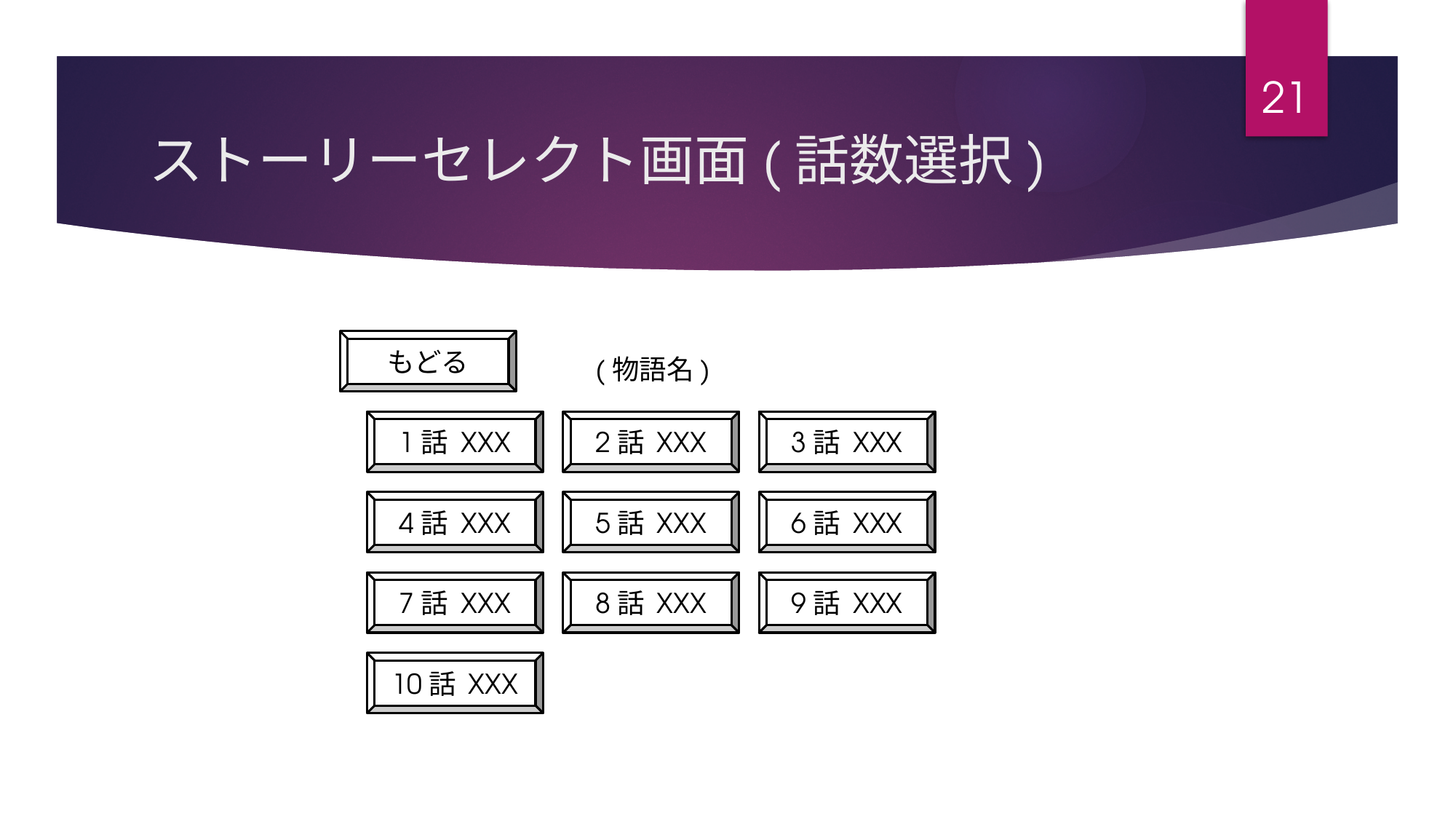

21
# ストーリーセレクト画面(話数選択)

もどる
(物語名)
1話 XXX
2話 XXX
3話 XXX
4話 XXX
5話 XXX
6話 XXX
7話 XXX
8話 XXX
9話 XXX
10話 XXX